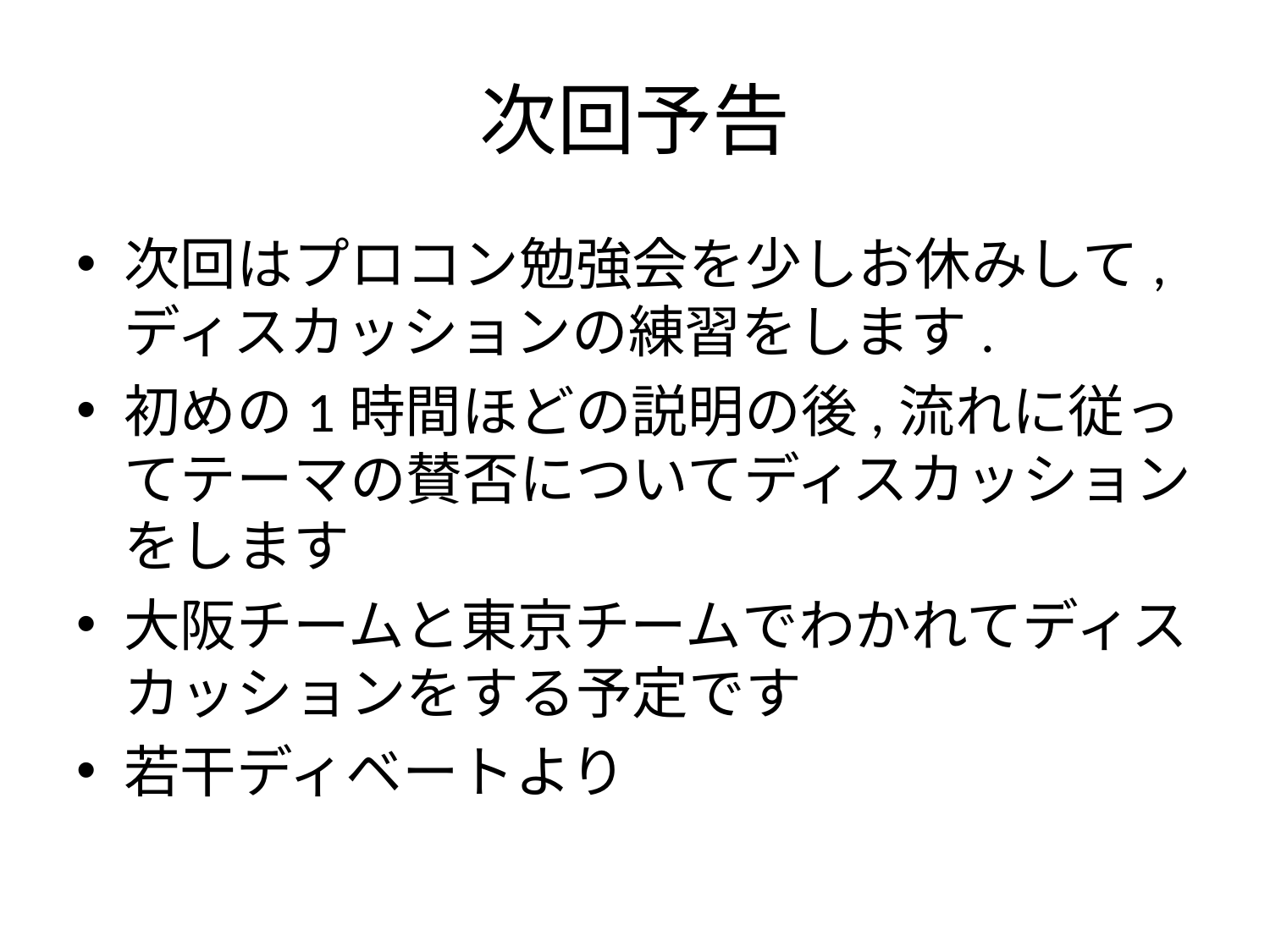

# 次回予告
次回はプロコン勉強会を少しお休みして,ディスカッションの練習をします.
初めの1時間ほどの説明の後,流れに従ってテーマの賛否についてディスカッションをします
大阪チームと東京チームでわかれてディスカッションをする予定です
若干ディベートより